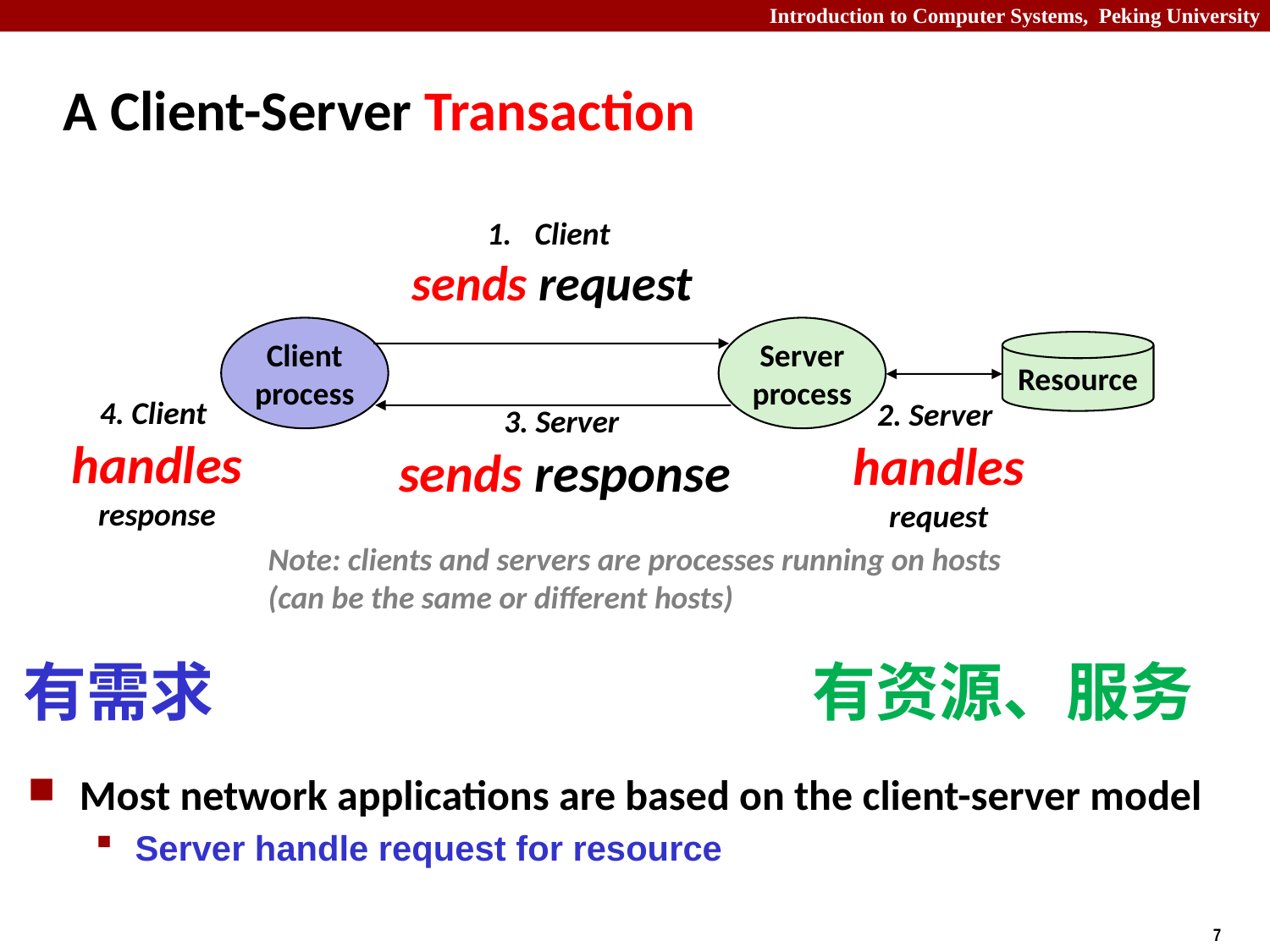

# A Client-Server Transaction
Client
sends request
Client
process
Server
process
Resource

3. Server
sends response

4. Client
handles
response
2. Server
handles
request

Note: clients and servers are processes running on hosts
(can be the same or different hosts)
有需求
有资源、服务
Most network applications are based on the client-server model
Server handle request for resource